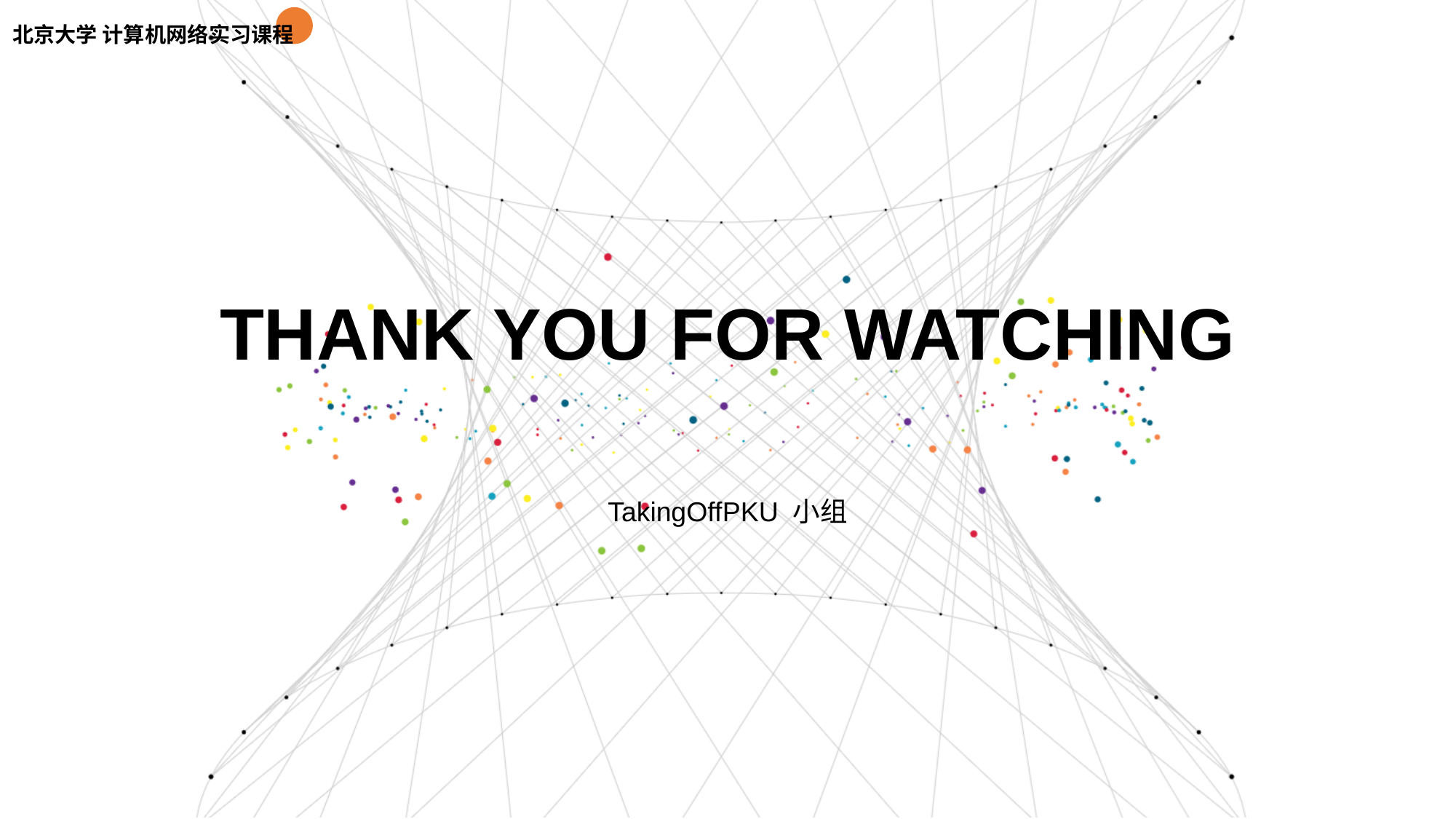

北京大学 计算机网络实习课程

THANK YOU FOR WATCHING
TakingOffPKU 小组